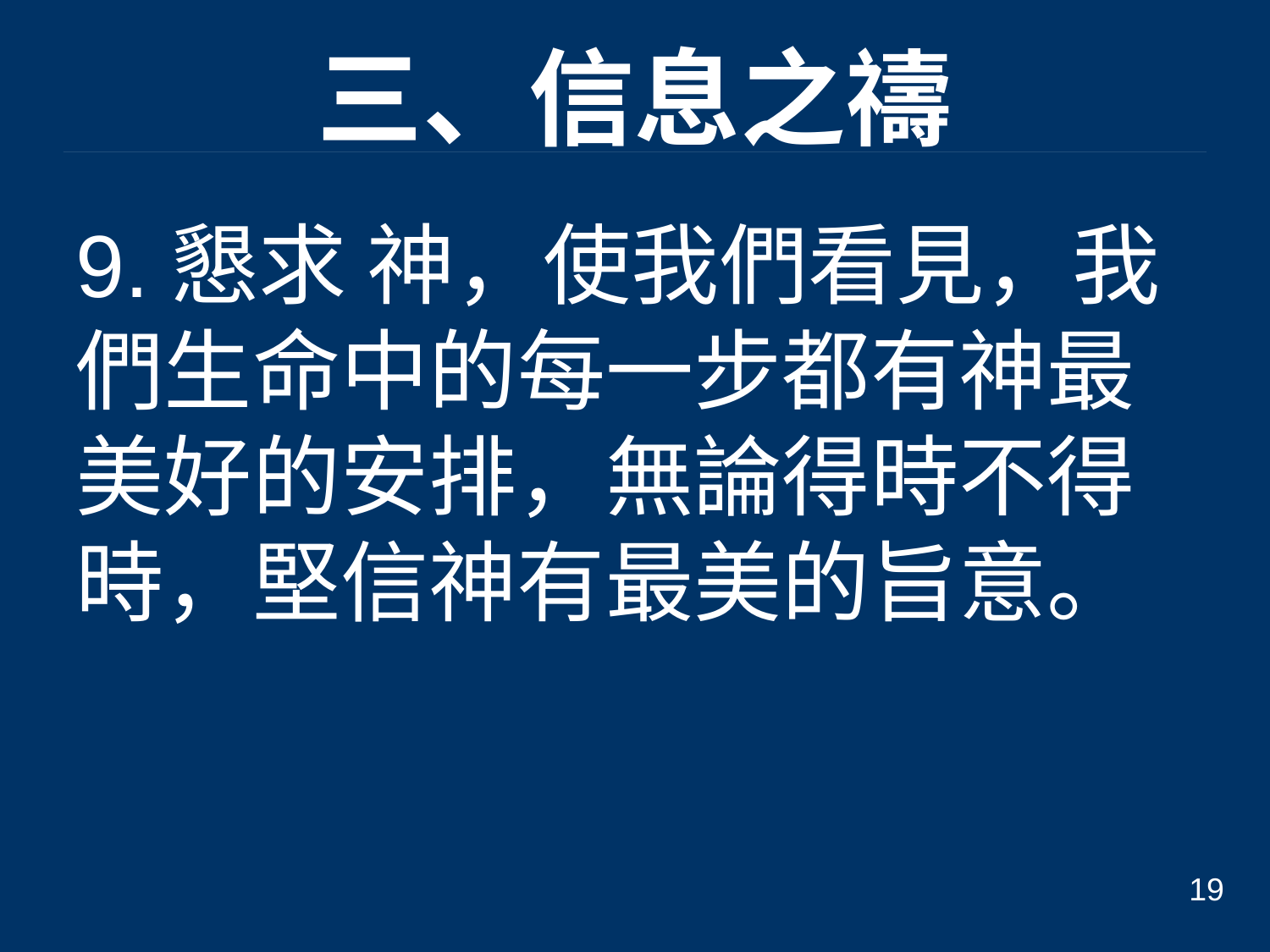

三、信息之禱

9.懇求 神，使我們看見，我們生命中的每一步都有神最美好的安排，無論得時不得時，堅信神有最美的旨意。
19